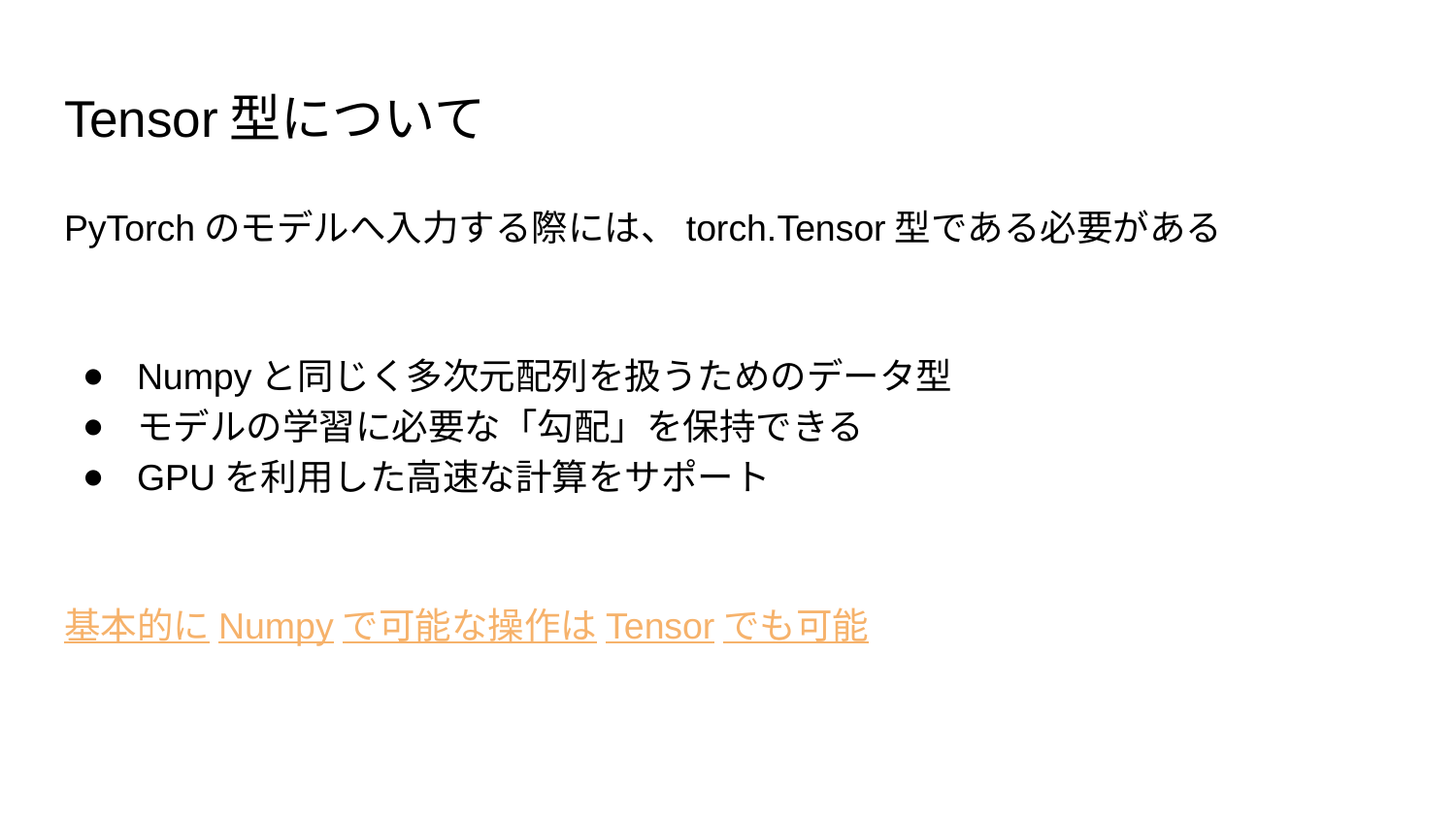

# Tensor型について
PyTorchのモデルへ入力する際には、torch.Tensor型である必要がある

Numpyと同じく多次元配列を扱うためのデータ型
モデルの学習に必要な「勾配」を保持できる
GPUを利用した高速な計算をサポート

基本的にNumpyで可能な操作はTensorでも可能